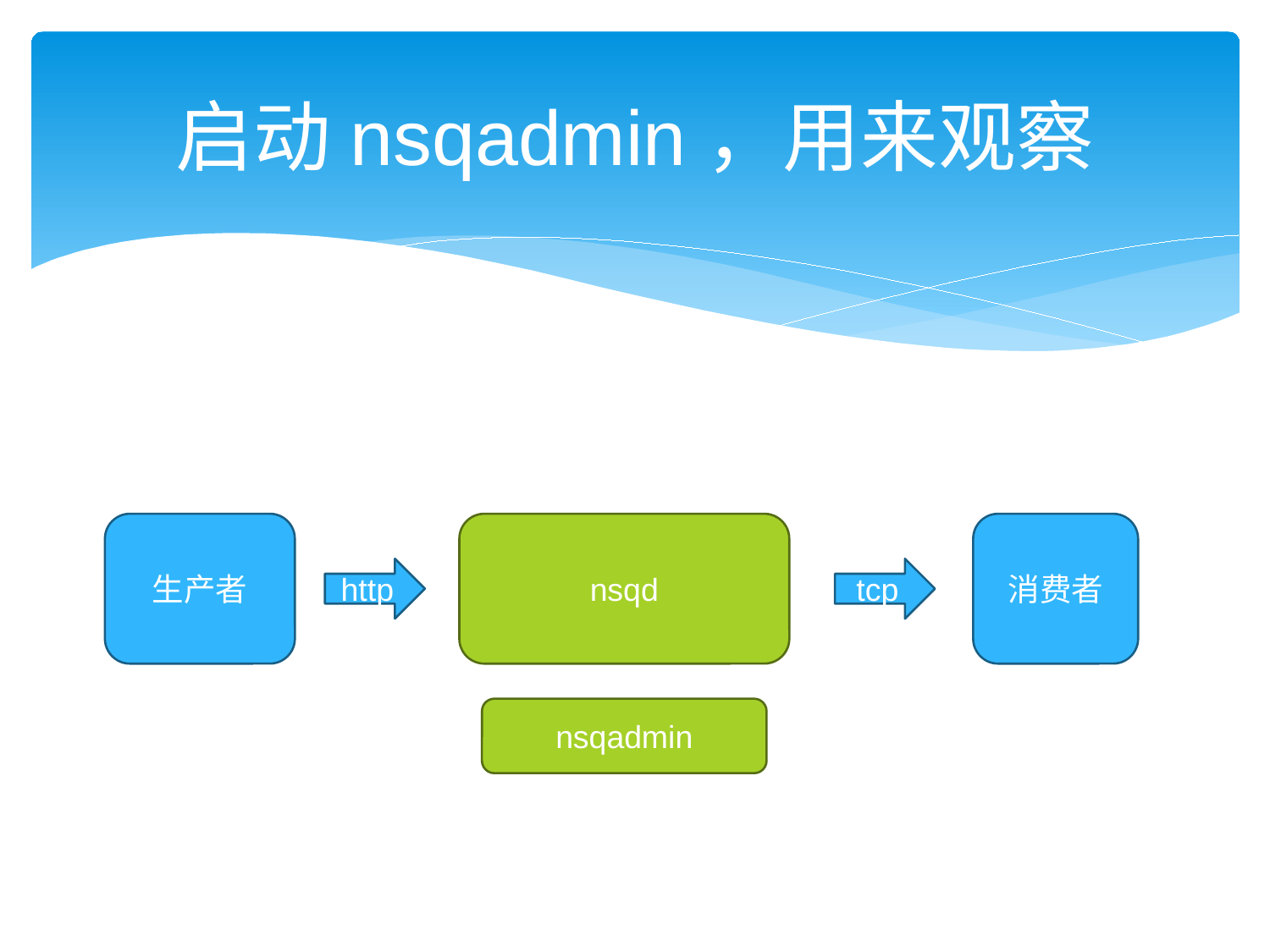

# 启动nsqadmin，用来观察

生产者
nsqd
消费者
http
tcp
nsqadmin